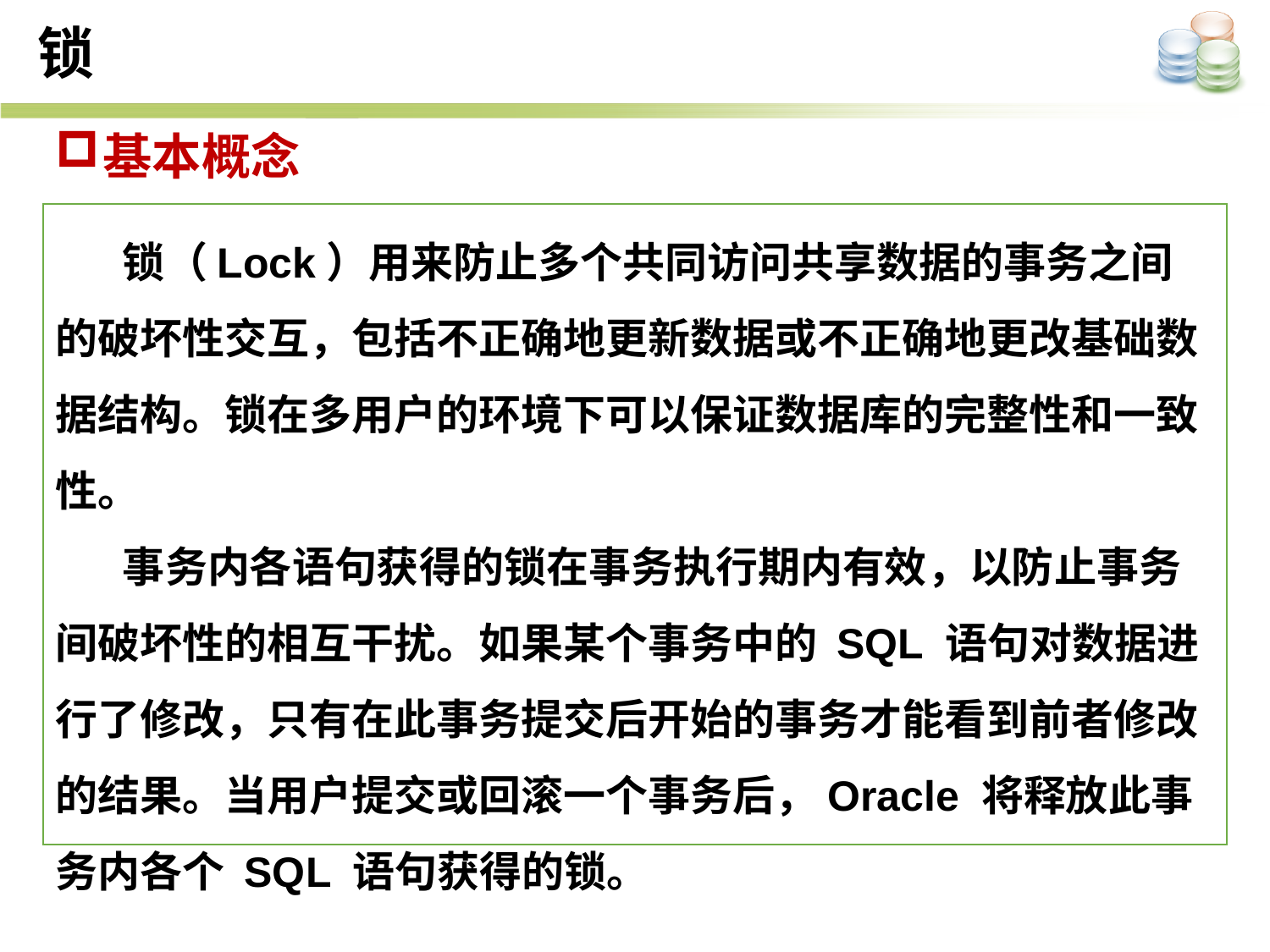

锁
基本概念
      锁（Lock）用来防止多个共同访问共享数据的事务之间的破坏性交互，包括不正确地更新数据或不正确地更改基础数据结构。锁在多用户的环境下可以保证数据库的完整性和一致性。
      事务内各语句获得的锁在事务执行期内有效，以防止事务间破坏性的相互干扰。如果某个事务中的 SQL 语句对数据进行了修改，只有在此事务提交后开始的事务才能看到前者修改的结果。当用户提交或回滚一个事务后，Oracle 将释放此事务内各个 SQL 语句获得的锁。
38